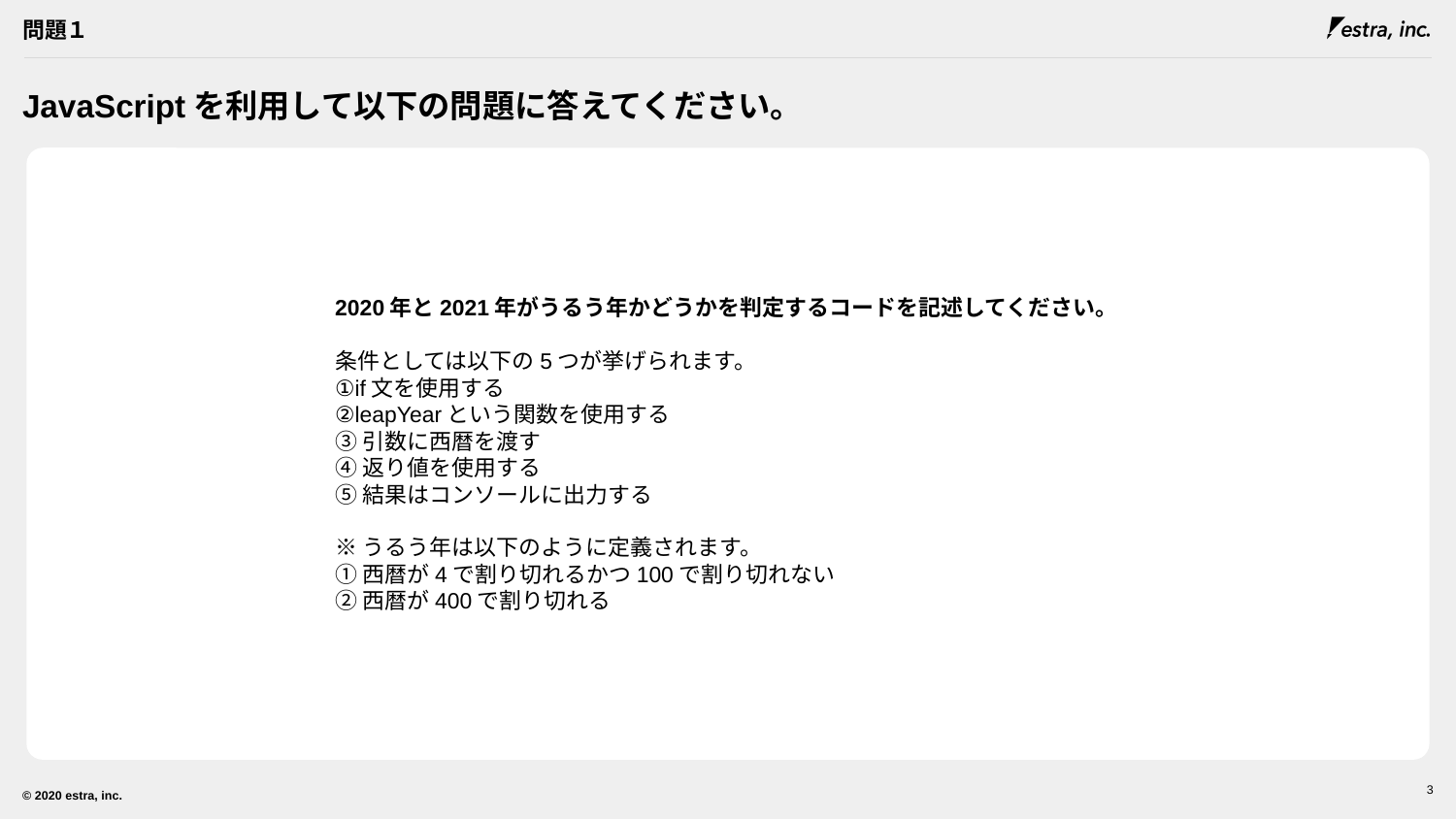

# 問題１
JavaScriptを利用して以下の問題に答えてください。

2020年と2021年がうるう年かどうかを判定するコードを記述してください。

条件としては以下の5つが挙げられます。
①if文を使用する
②leapYearという関数を使用する
③引数に西暦を渡す
④返り値を使用する
⑤結果はコンソールに出力する

※うるう年は以下のように定義されます。
①西暦が4で割り切れるかつ100で割り切れない
②西暦が400で割り切れる
3